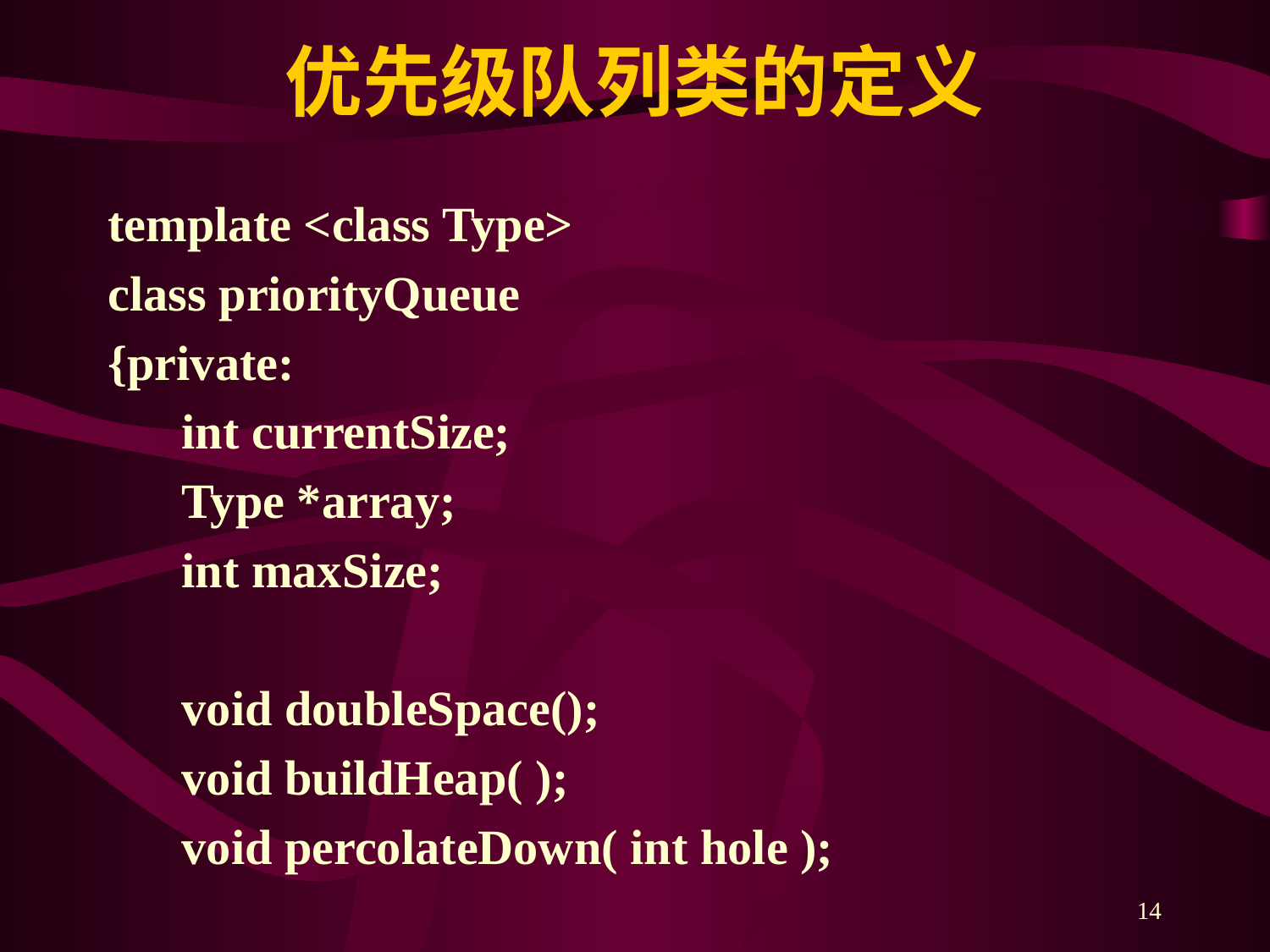

# 优先级队列类的定义
template <class Type>
class priorityQueue
{private:
      int currentSize;
      Type *array;
      int maxSize;

      void doubleSpace();
      void buildHeap( );
      void percolateDown( int hole );
14